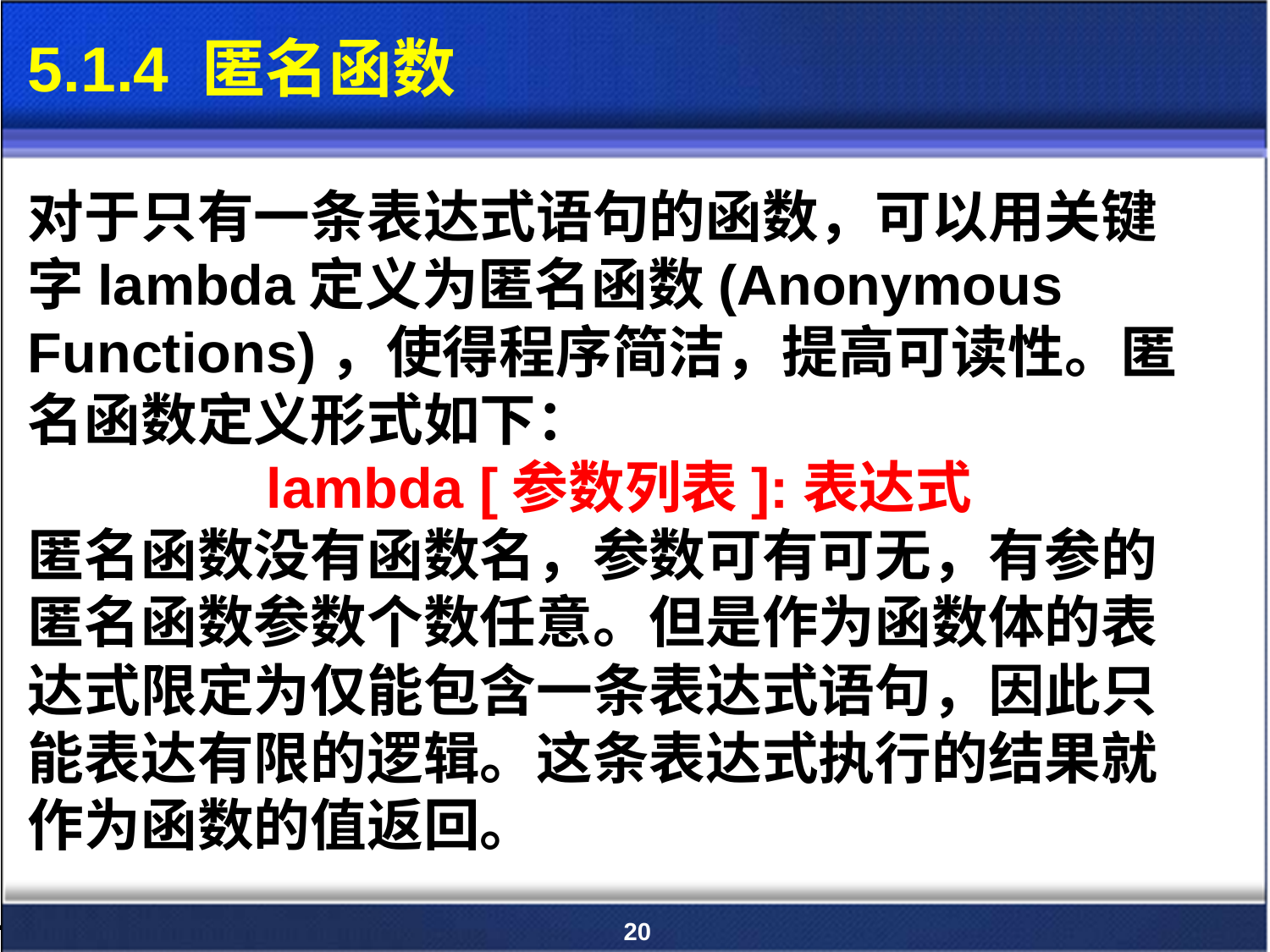

5.1.4 匿名函数

对于只有一条表达式语句的函数，可以用关键字lambda定义为匿名函数(Anonymous Functions)，使得程序简洁，提高可读性。匿名函数定义形式如下：
lambda [参数列表]:表达式
匿名函数没有函数名，参数可有可无，有参的匿名函数参数个数任意。但是作为函数体的表达式限定为仅能包含一条表达式语句，因此只能表达有限的逻辑。这条表达式执行的结果就作为函数的值返回。
20